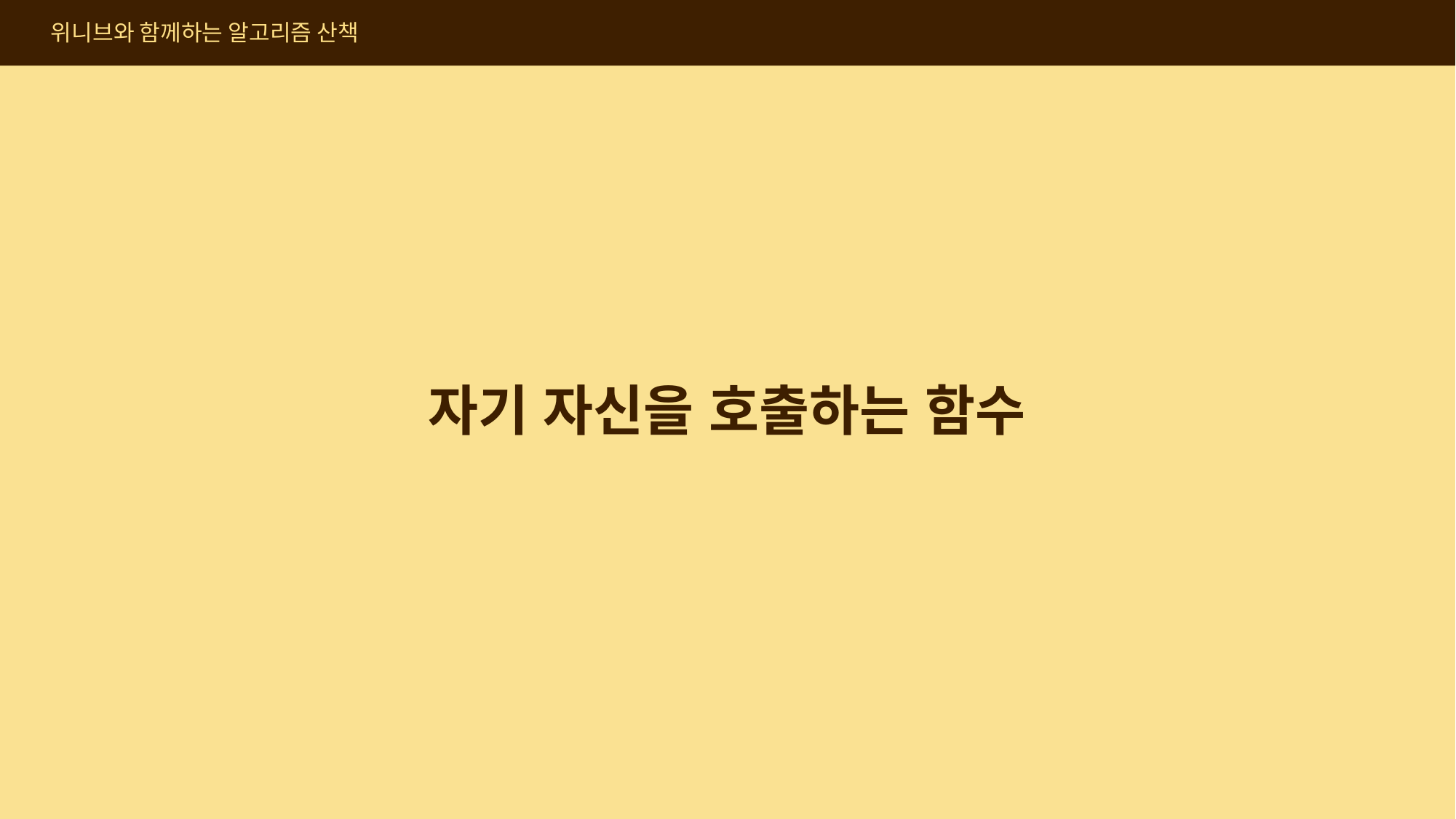

위니브와 함께하는 알고리즘 산책
자기 자신을 호출하는 함수